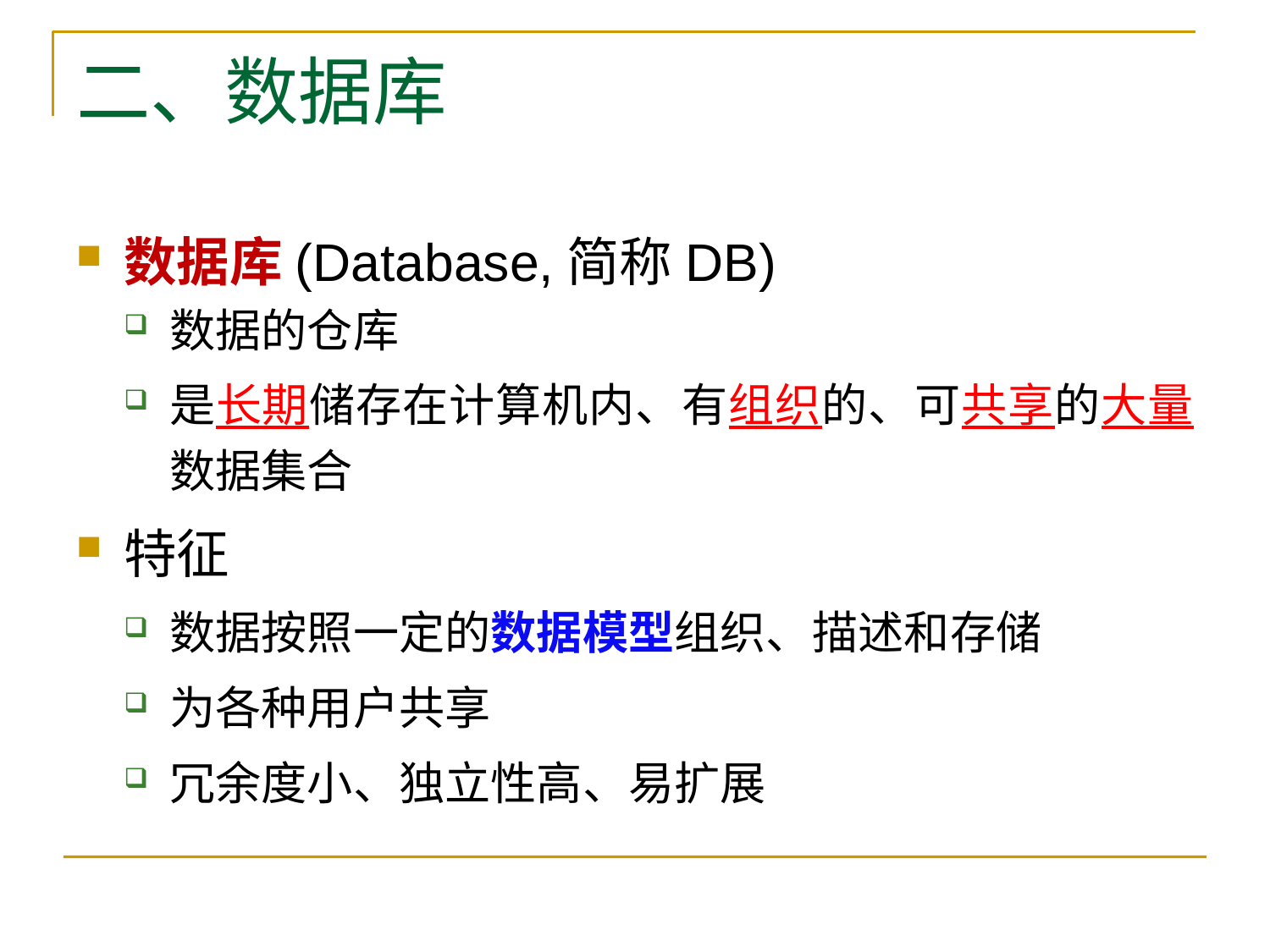

# 二、数据库
数据库(Database,简称DB)
数据的仓库
是长期储存在计算机内、有组织的、可共享的大量数据集合
特征
数据按照一定的数据模型组织、描述和存储
为各种用户共享
冗余度小、独立性高、易扩展